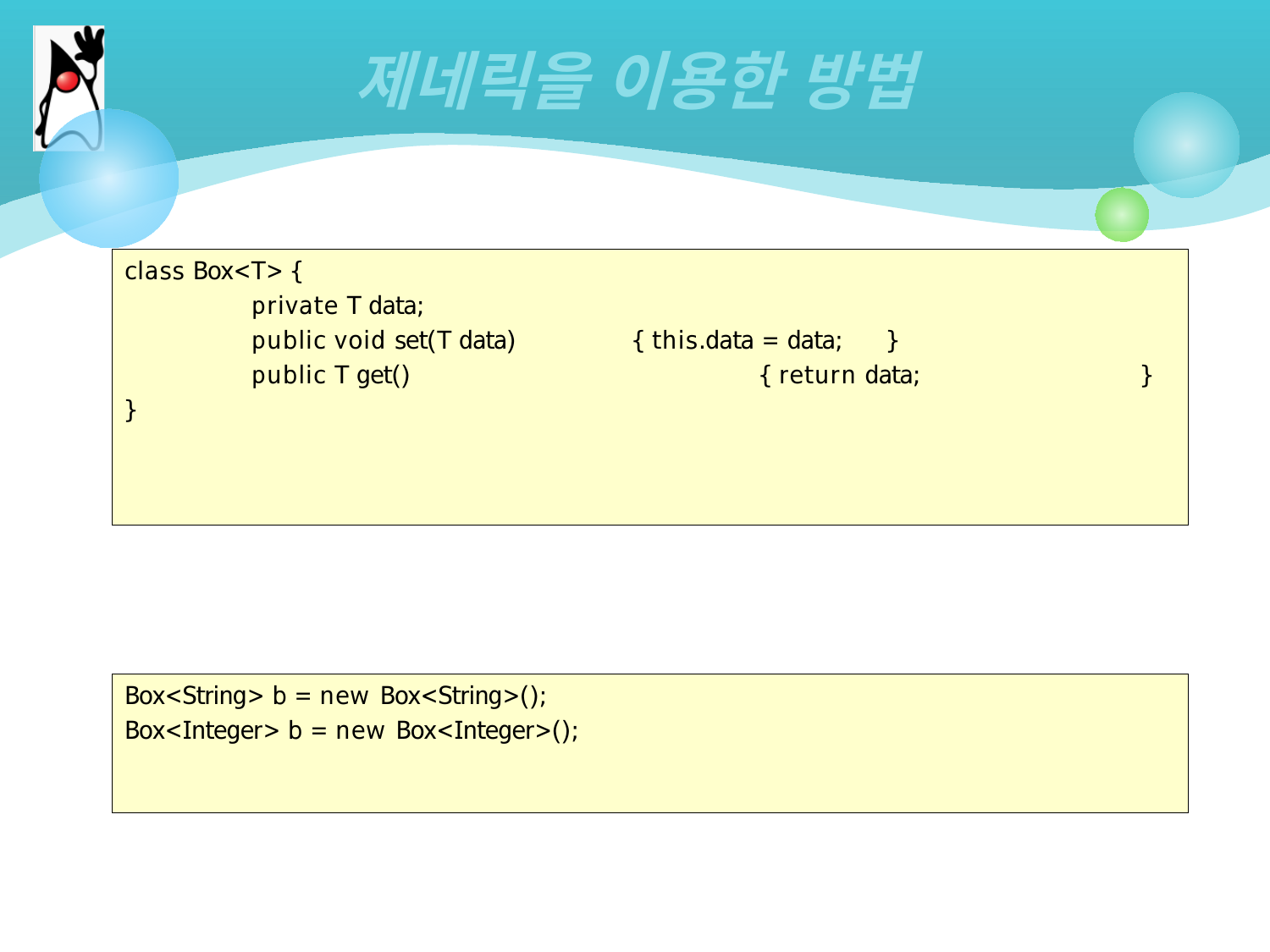

# 제네릭을 이용한 방법
class Box<T> {
	private T data;
	public void set(T data) 	{ this.data = data; 	}
	public T get() 			{ return data; 		}
}
Box<String> b = new Box<String>();
Box<Integer> b = new Box<Integer>();